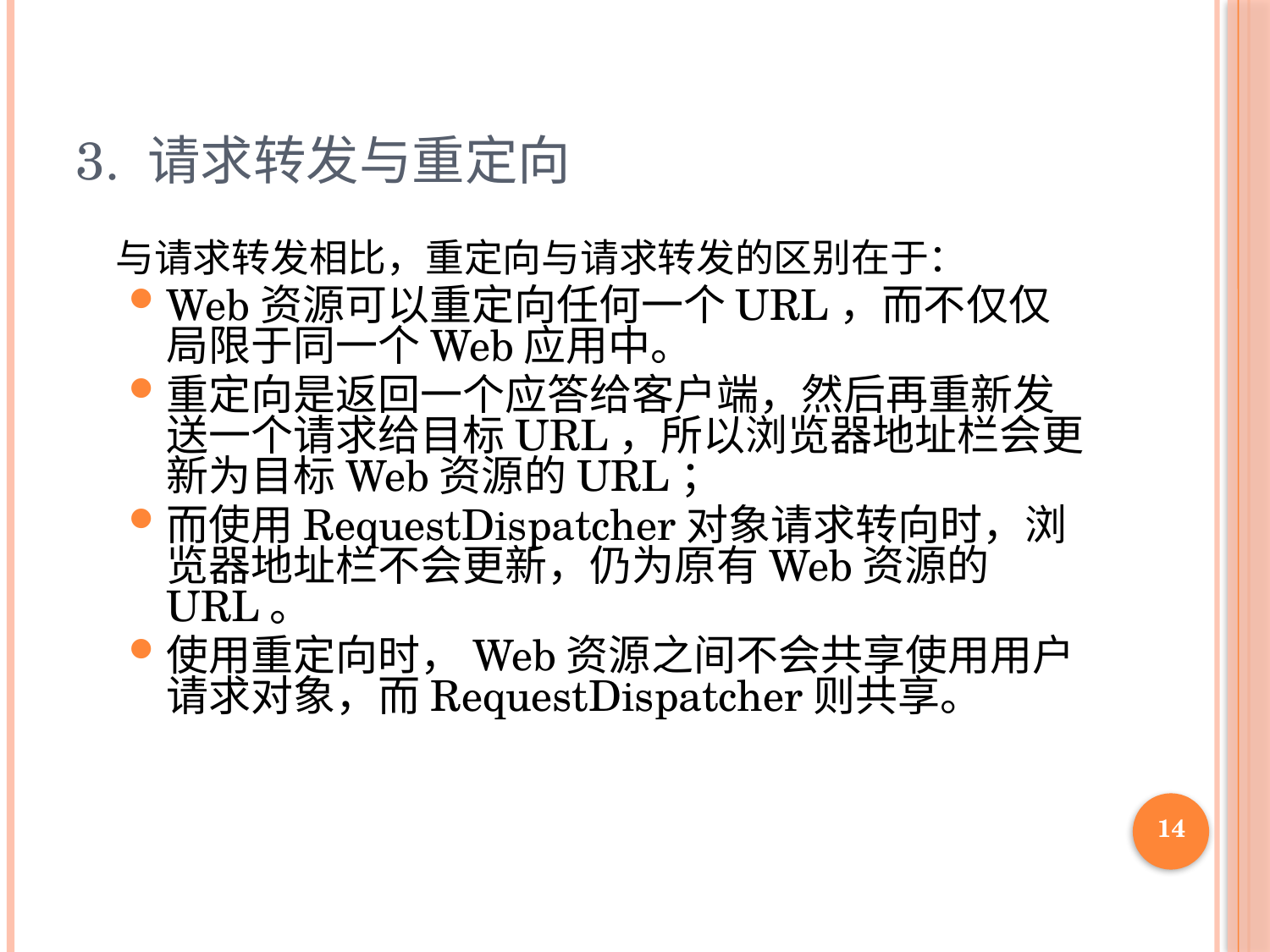

3. 请求转发与重定向
	与请求转发相比，重定向与请求转发的区别在于：
Web资源可以重定向任何一个URL，而不仅仅局限于同一个Web应用中。
重定向是返回一个应答给客户端，然后再重新发送一个请求给目标URL，所以浏览器地址栏会更新为目标Web资源的URL；
而使用RequestDispatcher对象请求转向时，浏览器地址栏不会更新，仍为原有Web资源的URL。
使用重定向时，Web资源之间不会共享使用用户请求对象，而RequestDispatcher则共享。
14